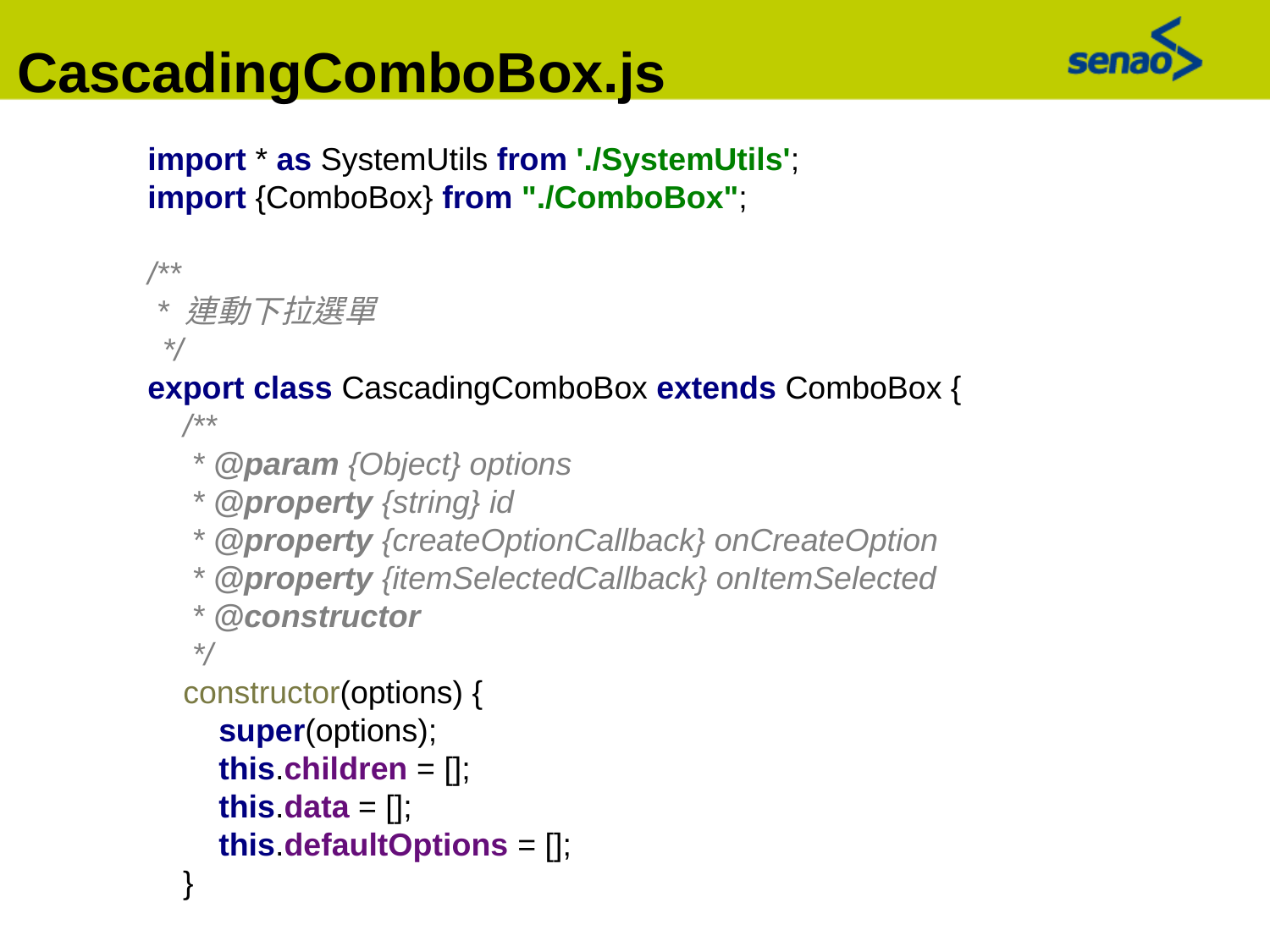

CascadingComboBox.js
import * as SystemUtils from './SystemUtils';
import {ComboBox} from "./ComboBox";
/**
 * 連動下拉選單
 */
export class CascadingComboBox extends ComboBox {
    /**
     * @param {Object} options
     * @property {string} id
     * @property {createOptionCallback} onCreateOption
     * @property {itemSelectedCallback} onItemSelected
     * @constructor
     */
    constructor(options) {
        super(options);
        this.children = [];
        this.data = [];
        this.defaultOptions = [];
    }